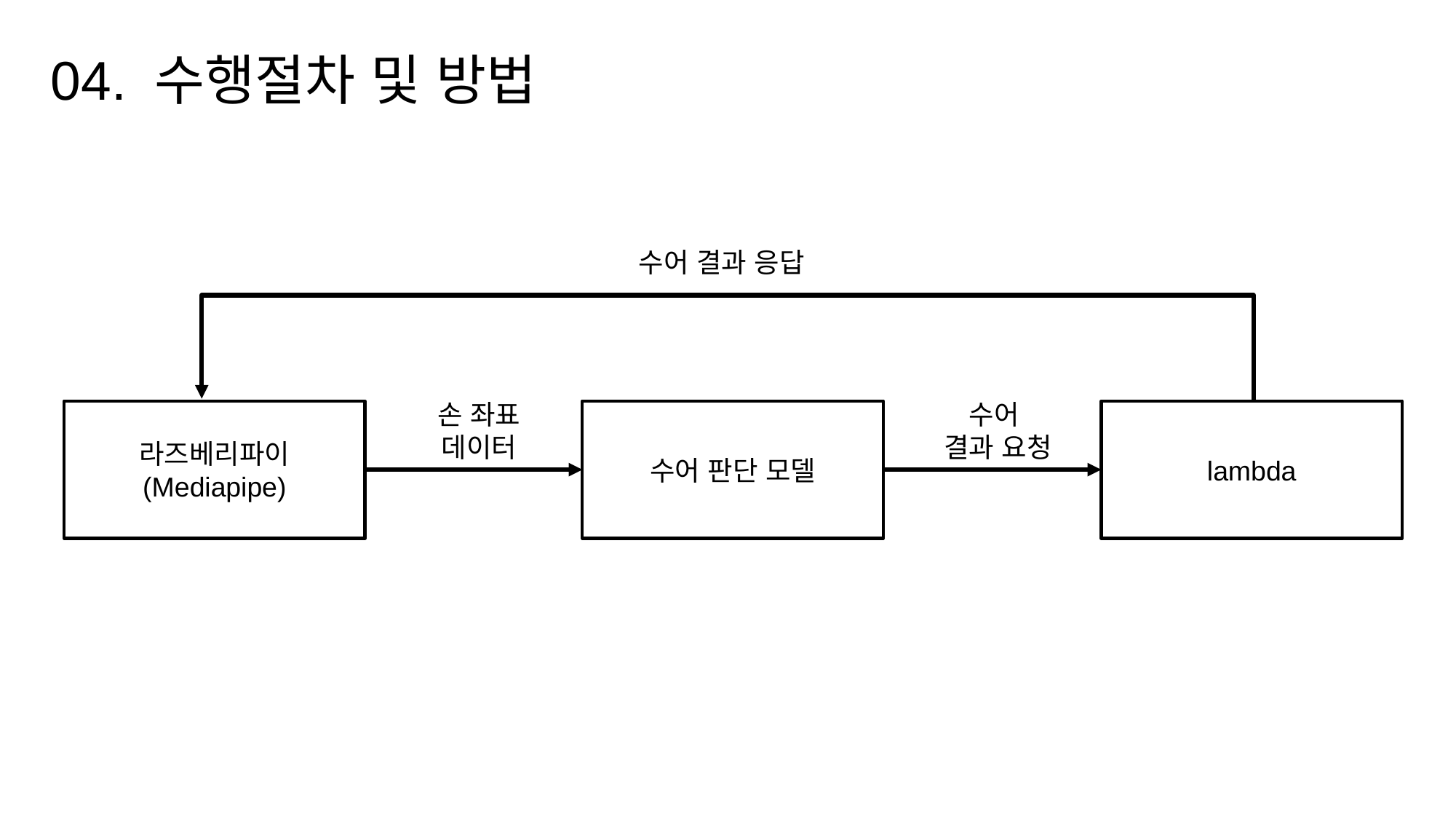

# 04. 수행절차 및 방법
수어 결과 응답

손 좌표
데이터
수어
결과 요청
라즈베리파이
(Mediapipe)
수어 판단 모델
lambda